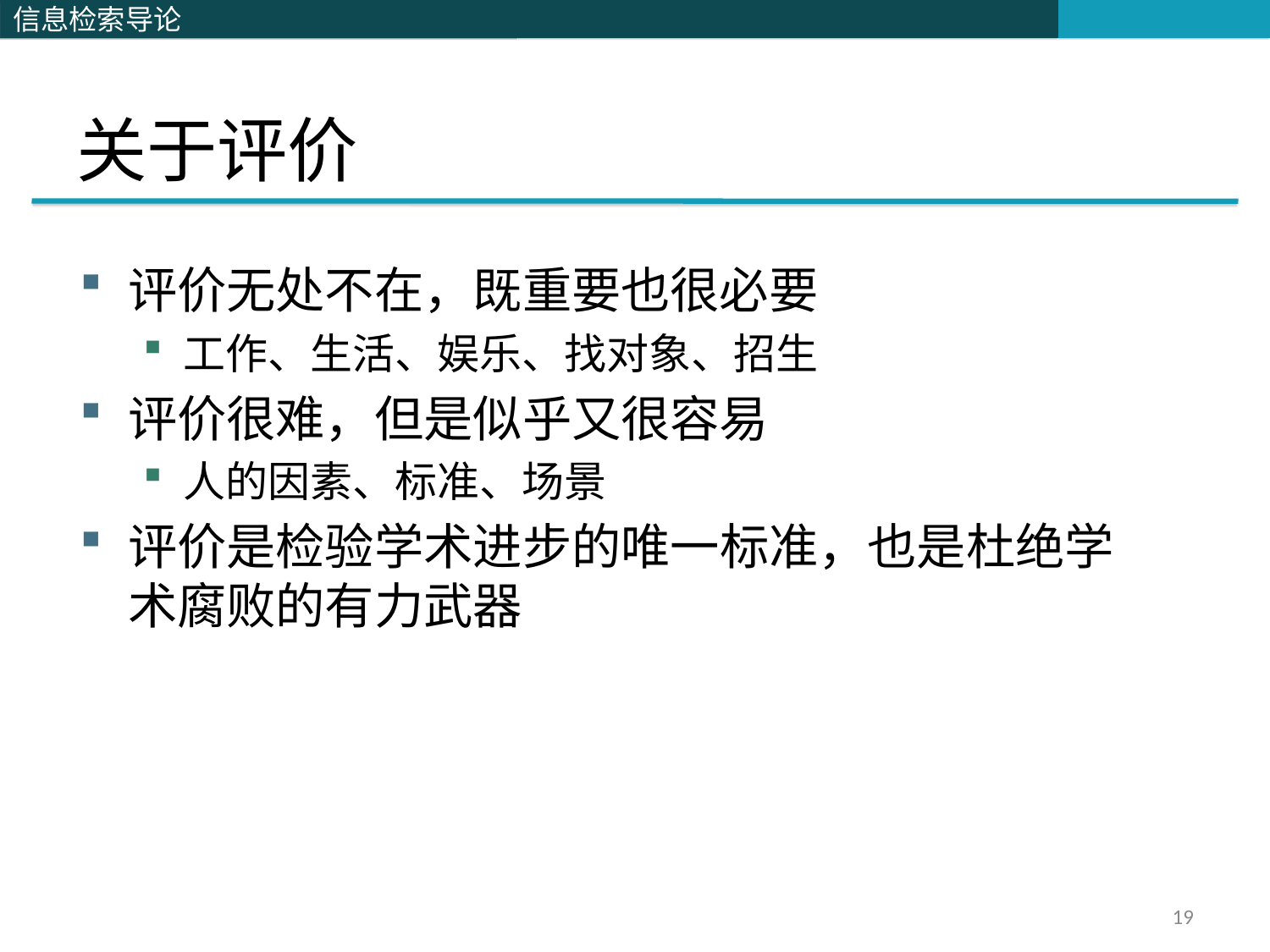

# 关于评价
评价无处不在，既重要也很必要
工作、生活、娱乐、找对象、招生
评价很难，但是似乎又很容易
人的因素、标准、场景
评价是检验学术进步的唯一标准，也是杜绝学术腐败的有力武器
19